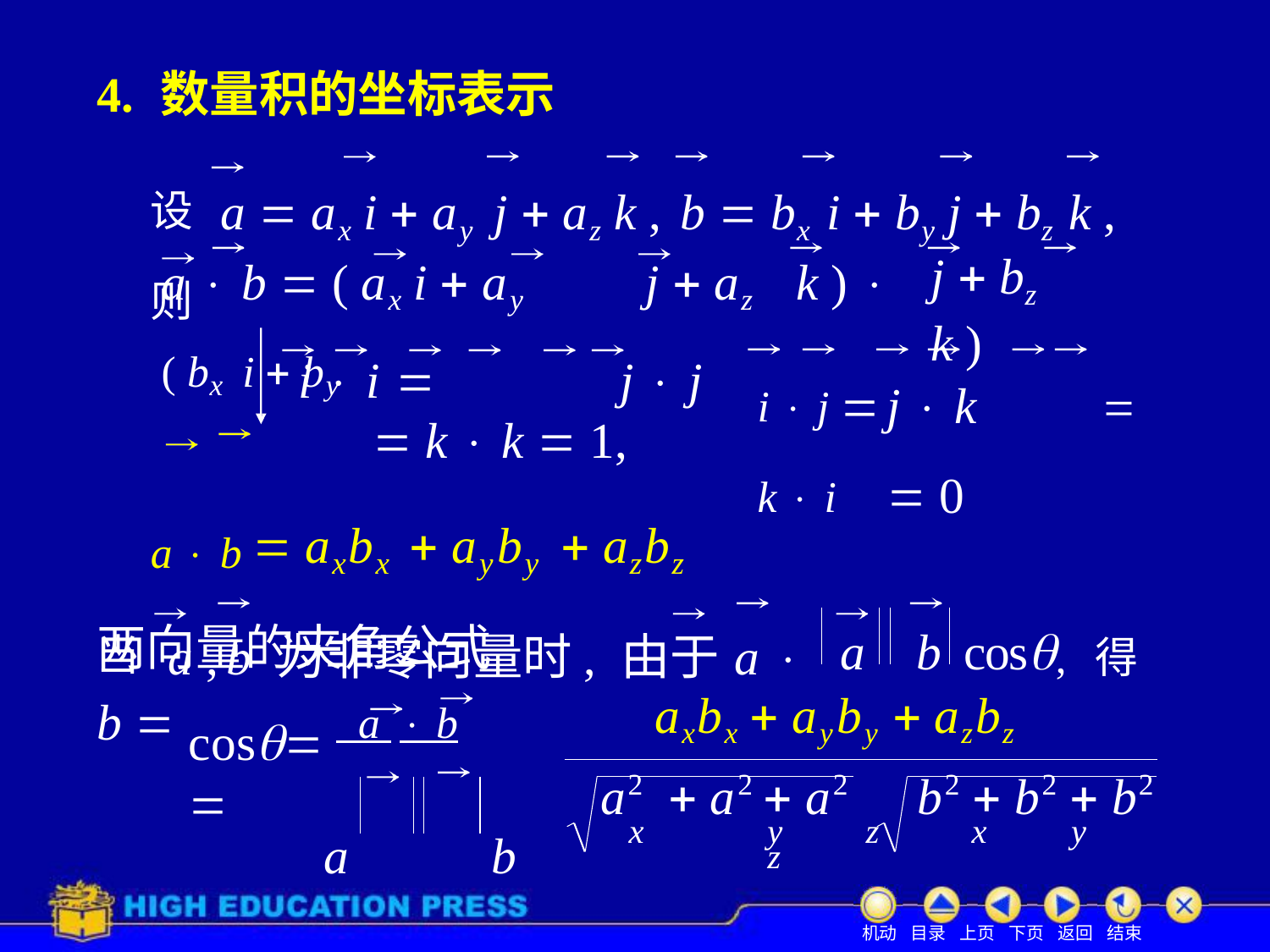

4.	数量积的坐标表示

# 设 a = ax i + ay	j + az k ,	b = bx  i + by	j + bz	k , 则

j + bz	k )

a ⋅ b = ( ax i + ay	j + az	k ) ⋅ ( bx i + by

i ⋅ i =	j ⋅ j = k ⋅ k = 1,
a ⋅ b = axbx + ayby + azbz
两向量的夹角公式

i ⋅ j =	j ⋅ k	= k ⋅ i	= 0

a	b	cosθ, 得

当a ,	b 为非零向量时, 由于a ⋅ b =

axbx + ayby + azbz

cosθ=   a ⋅ b		=
a	b

a2  + a2 + a2	b2 + b2 + b2
x	y	z	x	y	z

机动 目录 上页 下页 返回 结束